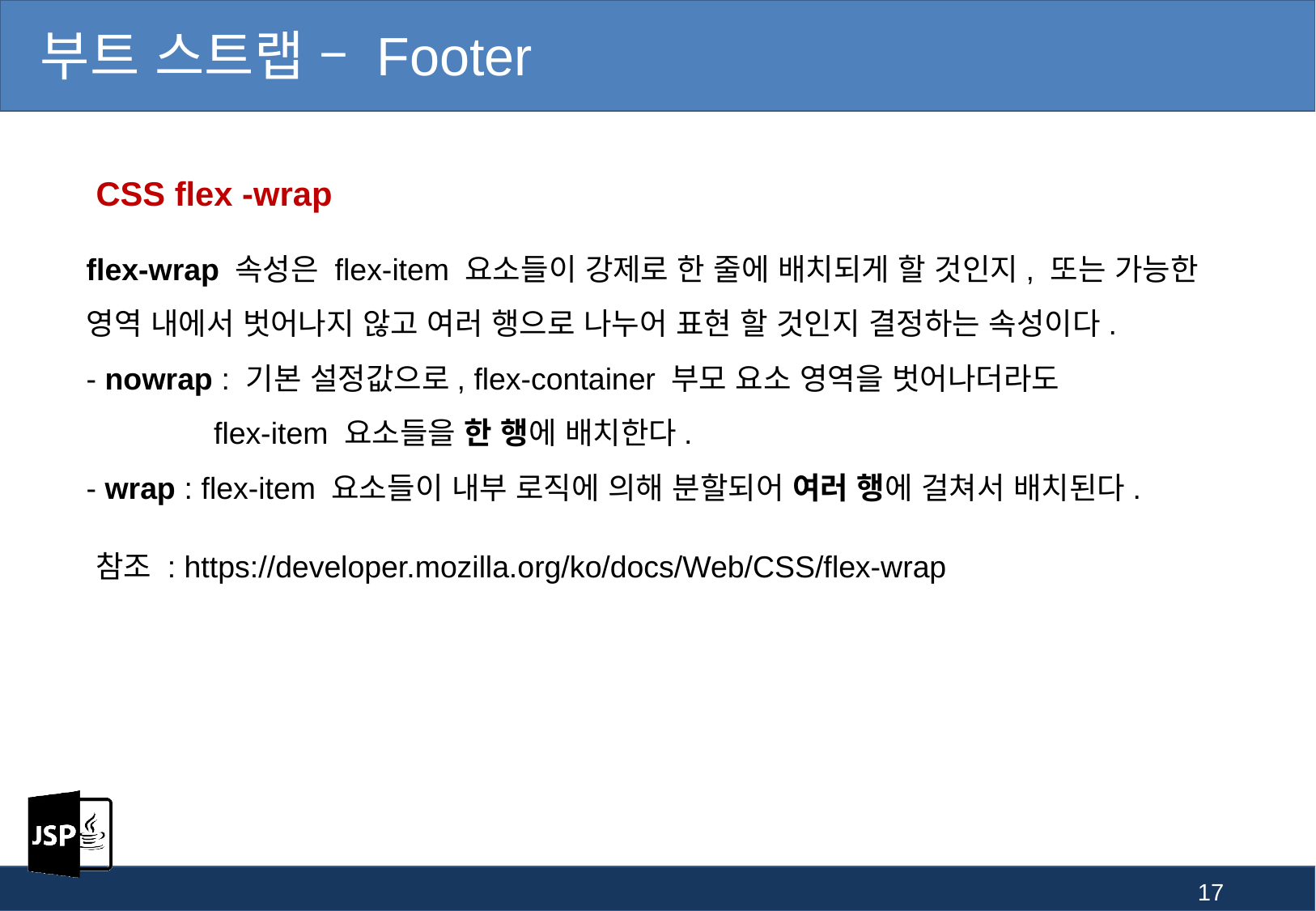

# 부트 스트랩 – Footer
CSS flex -wrap
flex-wrap 속성은 flex-item 요소들이 강제로 한 줄에 배치되게 할 것인지, 또는 가능한 영역 내에서 벗어나지 않고 여러 행으로 나누어 표현 할 것인지 결정하는 속성이다.
- nowrap : 기본 설정값으로, flex-container 부모 요소 영역을 벗어나더라도
               flex-item 요소들을 한 행에 배치한다.
- wrap : flex-item 요소들이 내부 로직에 의해 분할되어 여러 행에 걸쳐서 배치된다.
참조 : https://developer.mozilla.org/ko/docs/Web/CSS/flex-wrap
17